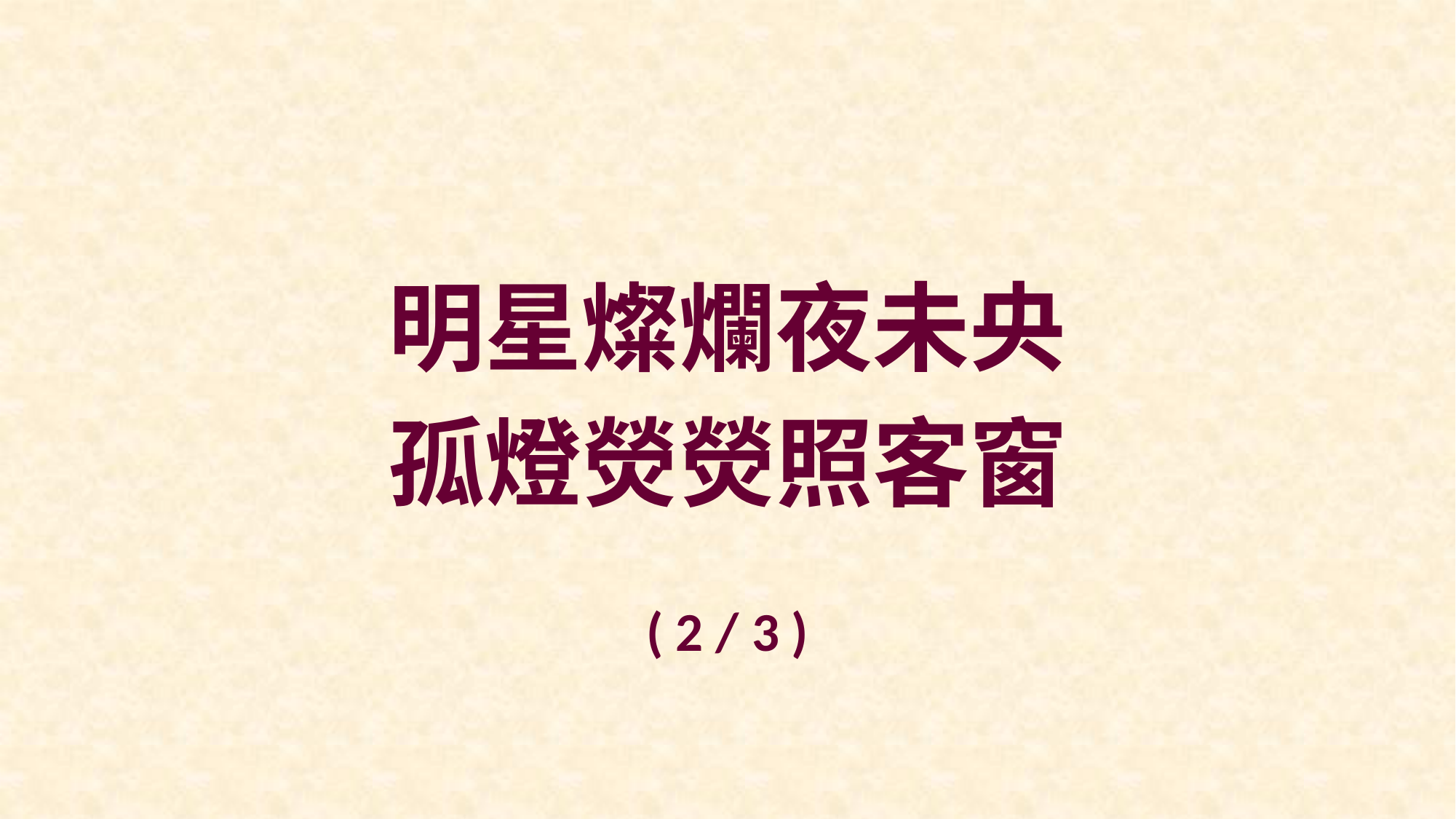

明星燦爛夜未央
孤燈熒熒照客窗
( 2 / 3 )